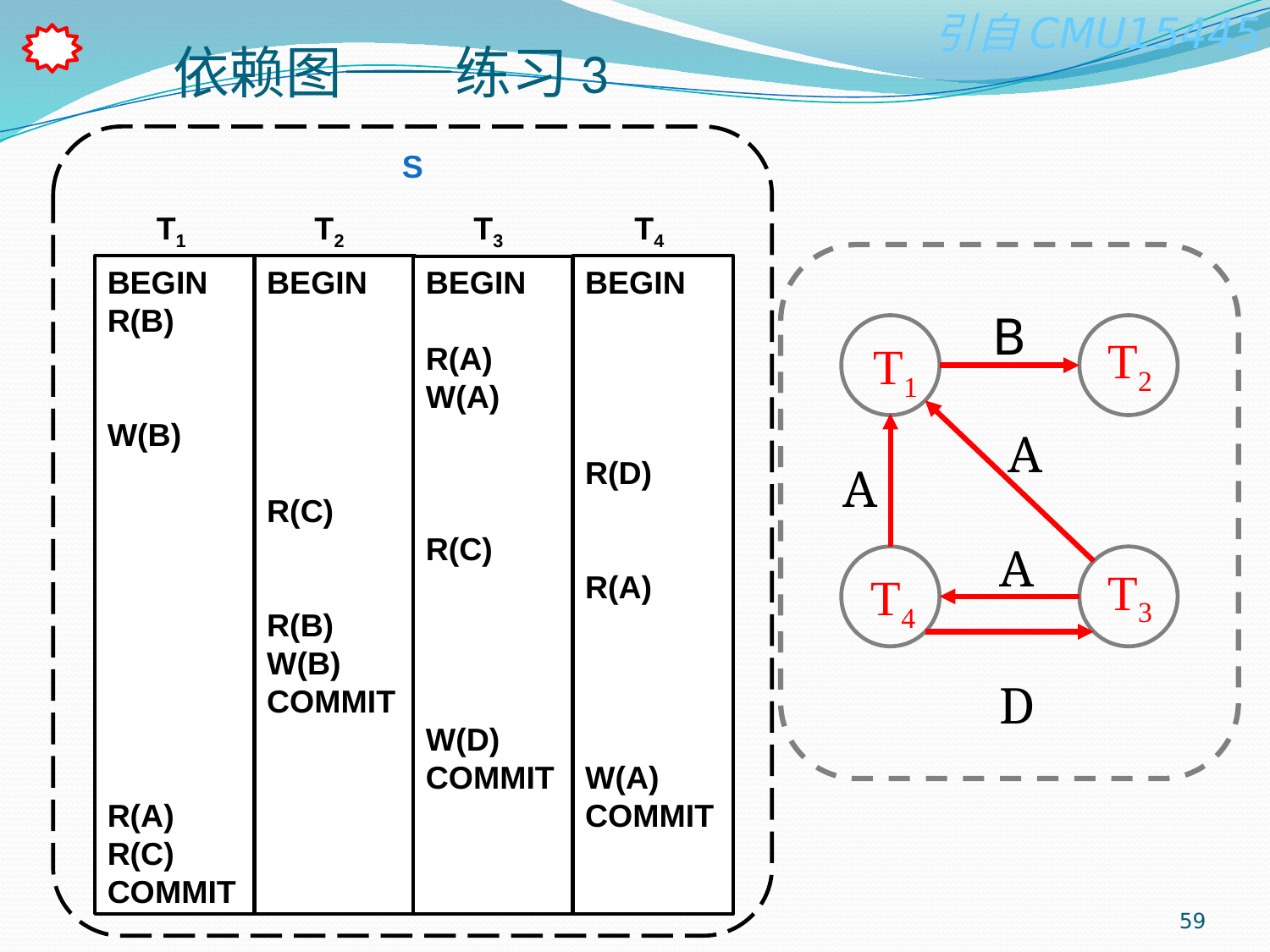

# 依赖图——练习3
S
T1
T2
T3
T4
BEGIN
R(B)

W(B)

R(A)
R(C)
COMMIT
BEGIN

R(C)

R(B)
W(B)
COMMIT

BEGIN

R(D)

R(A)

W(A)
COMMIT
BEGIN

R(A)
W(A)

R(C)

W(D)
COMMIT

B

T1

T2
A
A
A

T4

T3
D
59